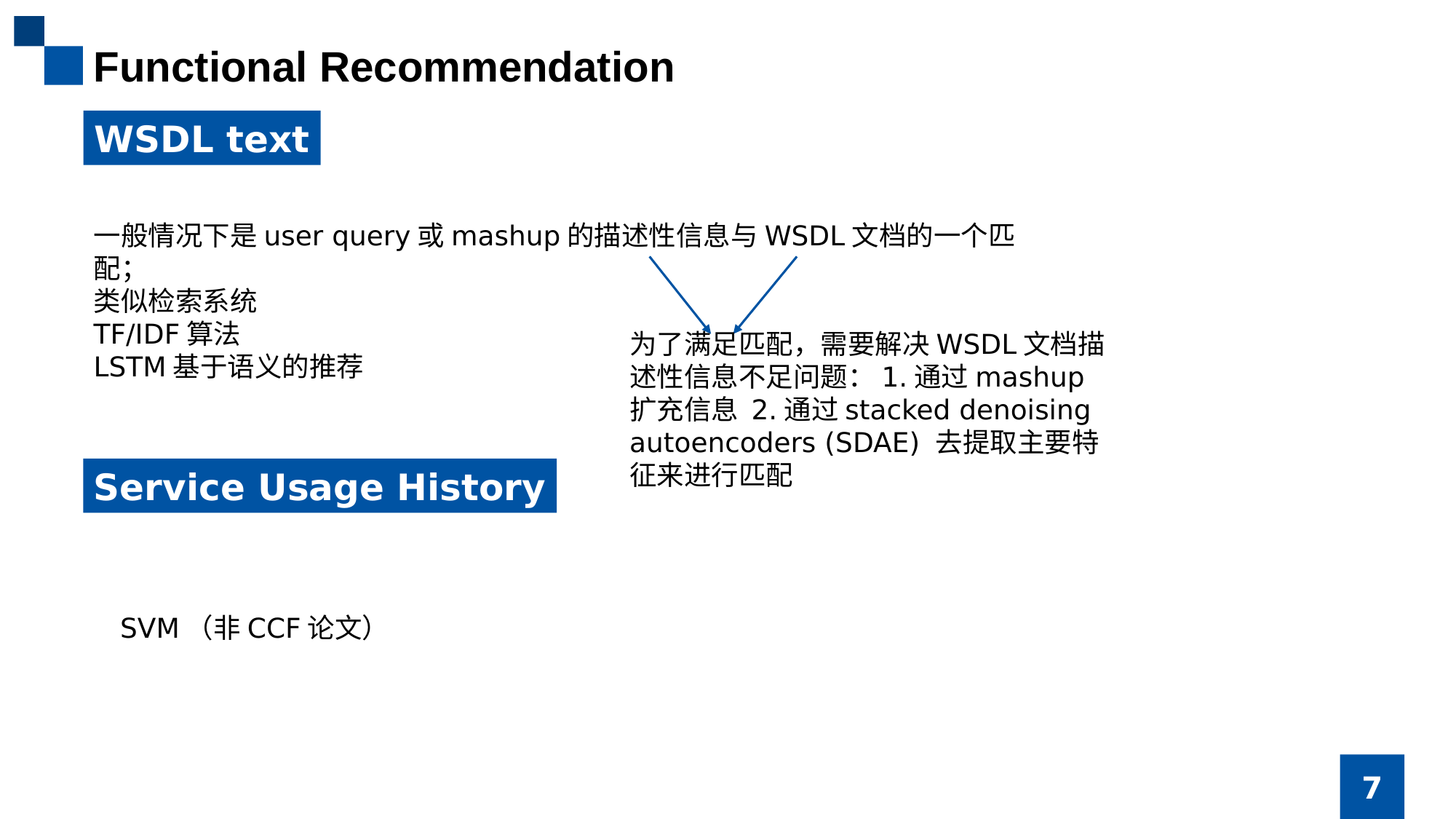

Functional Recommendation
WSDL text
一般情况下是user query或mashup的描述性信息与WSDL文档的一个匹配；
类似检索系统
TF/IDF算法
LSTM基于语义的推荐
为了满足匹配，需要解决WSDL文档描述性信息不足问题：1.通过mashup扩充信息 2.通过stacked denoising autoencoders (SDAE) 去提取主要特征来进行匹配
Service Usage History
SVM（非CCF论文）
7